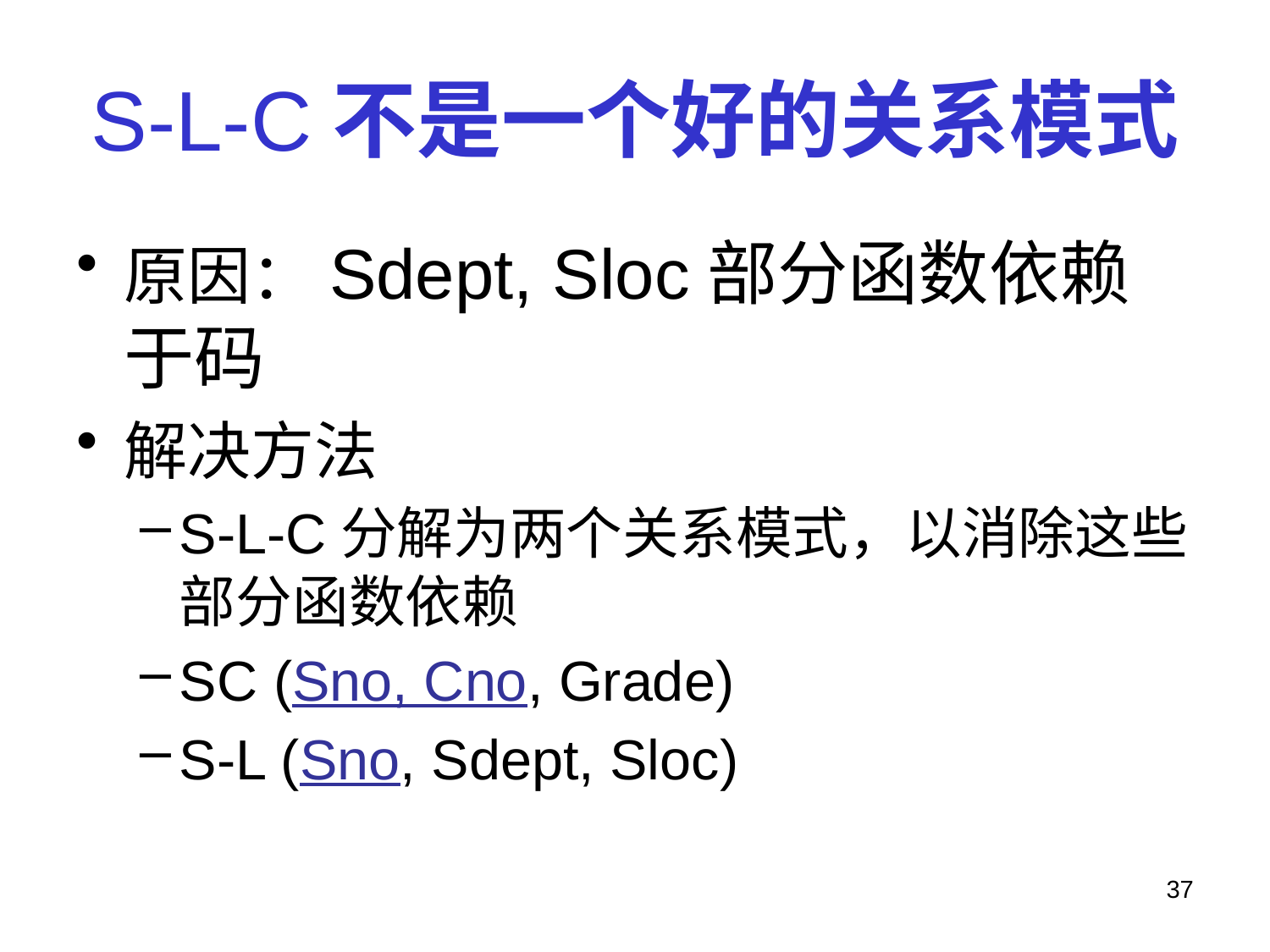

# S-L-C不是一个好的关系模式
原因：Sdept, Sloc部分函数依赖于码
解决方法
S-L-C分解为两个关系模式，以消除这些部分函数依赖
SC (Sno, Cno, Grade)
S-L (Sno, Sdept, Sloc)
37